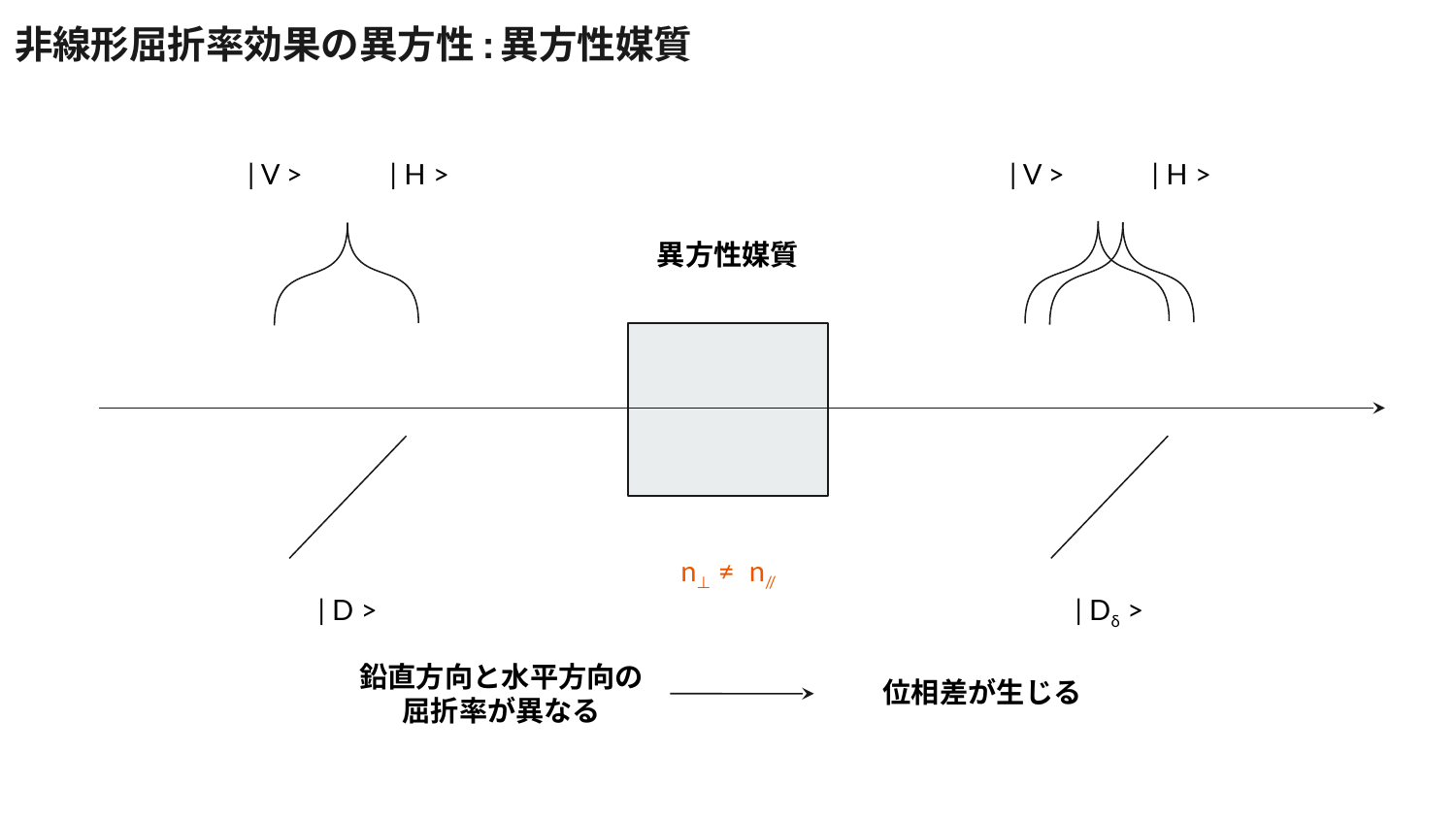

非線形屈折率効果の異方性:異方性媒質
| V >
| H >
| V >
| H >
異方性媒質

n⊥ ≠  n//
| D >
| Dδ >
鉛直方向と水平方向の屈折率が異なる
位相差が生じる